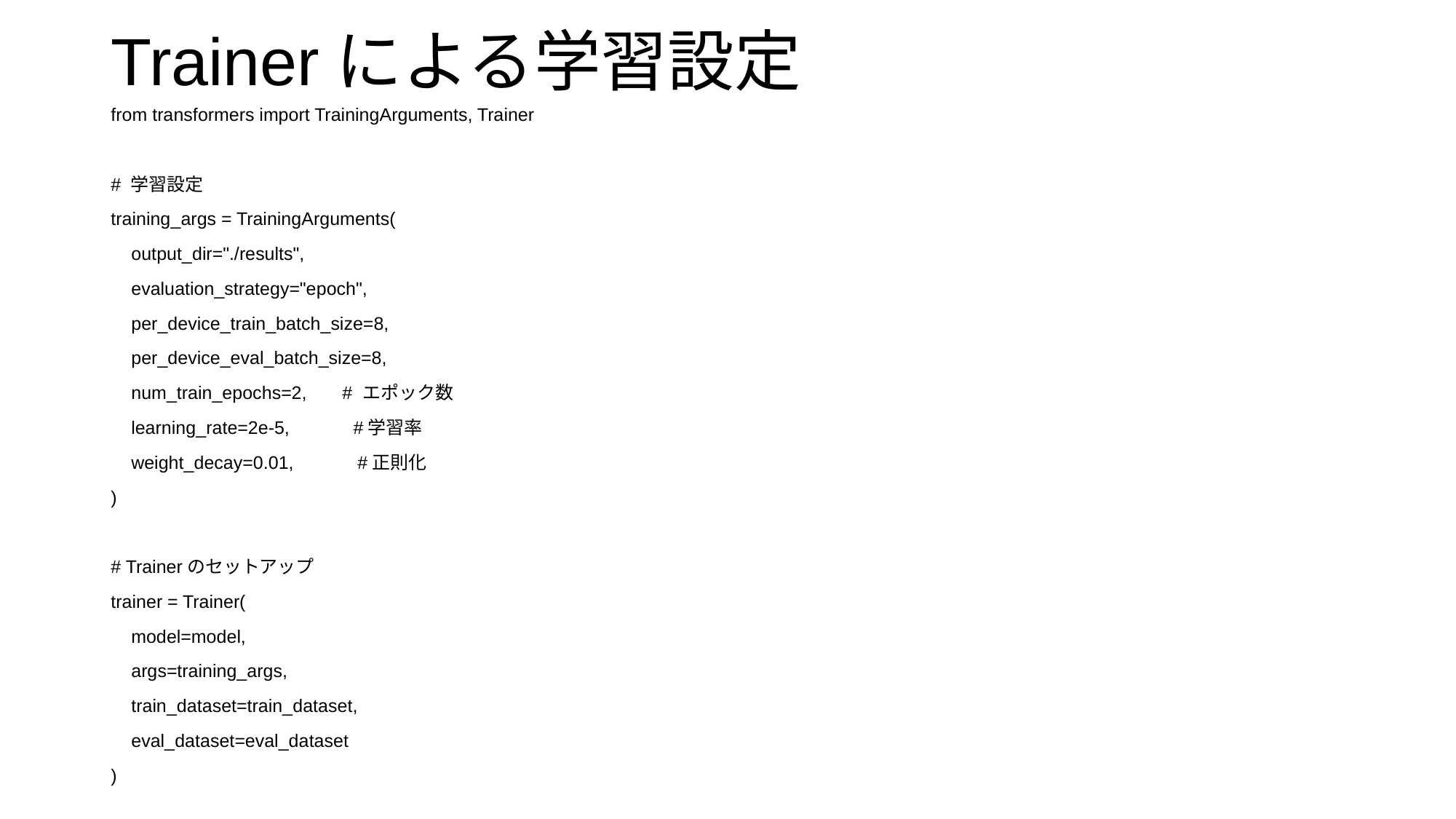

# Trainerによる学習設定
from transformers import TrainingArguments, Trainer

# 学習設定
training_args = TrainingArguments(
    output_dir="./results",
    evaluation_strategy="epoch",
    per_device_train_batch_size=8,
    per_device_eval_batch_size=8,
    num_train_epochs=2,       # エポック数
    learning_rate=2e-5,　　　#学習率
    weight_decay=0.01,　　　#正則化
)

# Trainerのセットアップ
trainer = Trainer(
    model=model,
    args=training_args,
    train_dataset=train_dataset,
    eval_dataset=eval_dataset
)